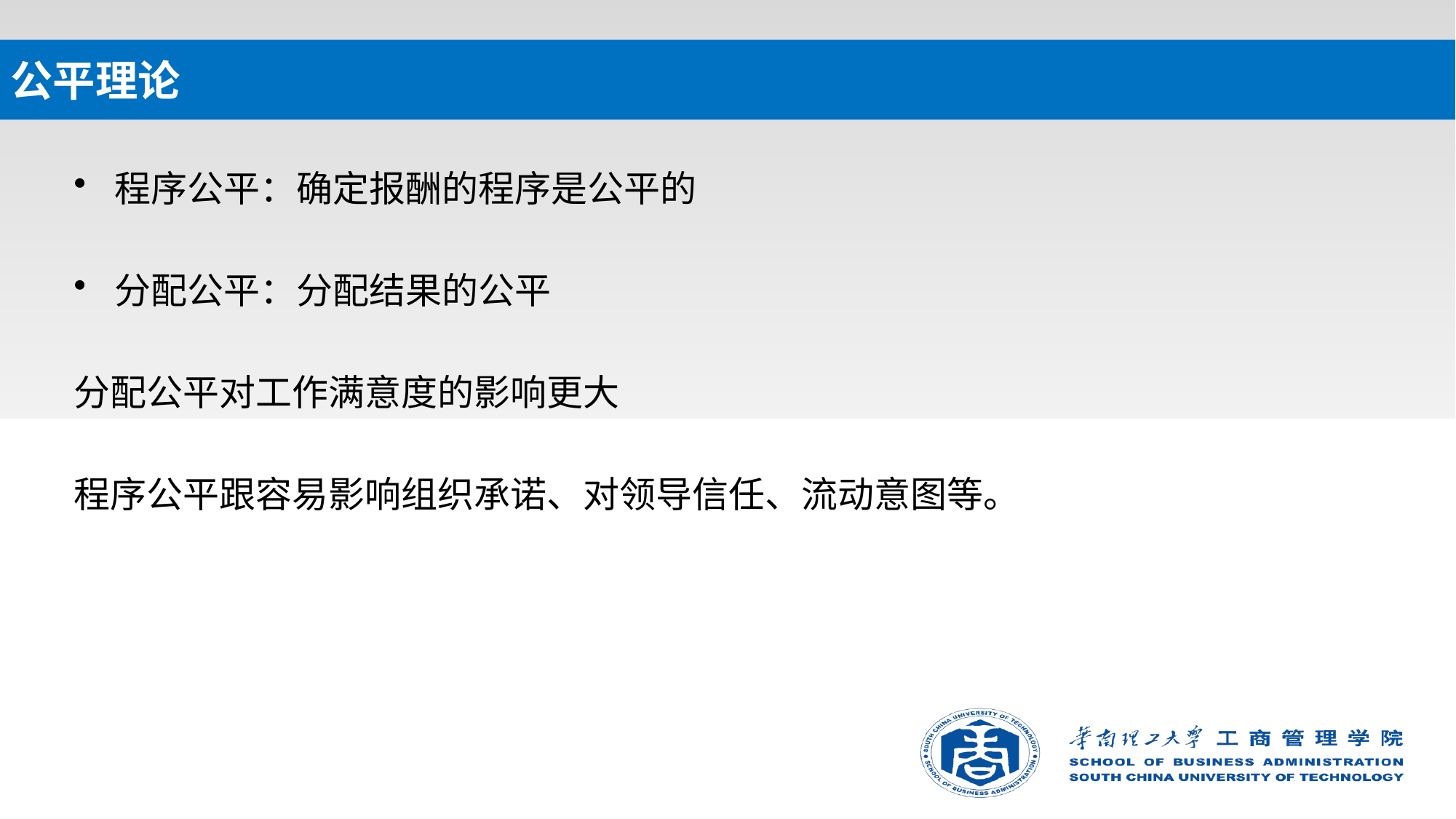

# 公平理论
程序公平：确定报酬的程序是公平的

分配公平：分配结果的公平

分配公平对工作满意度的影响更大

程序公平跟容易影响组织承诺、对领导信任、流动意图等。